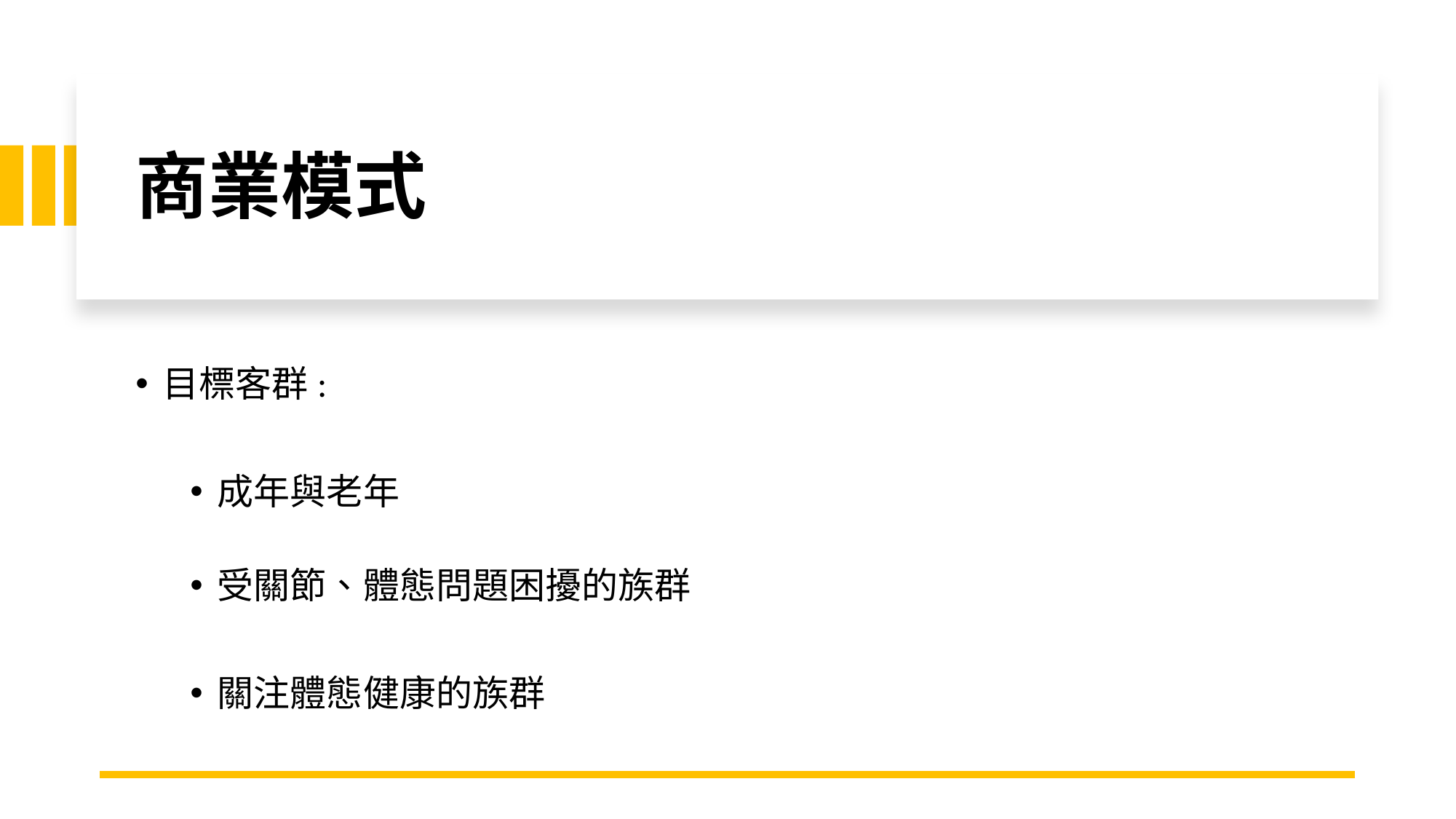

# 商業模式

目標客群:

成年與老年

受關節、體態問題困擾的族群

關注體態健康的族群